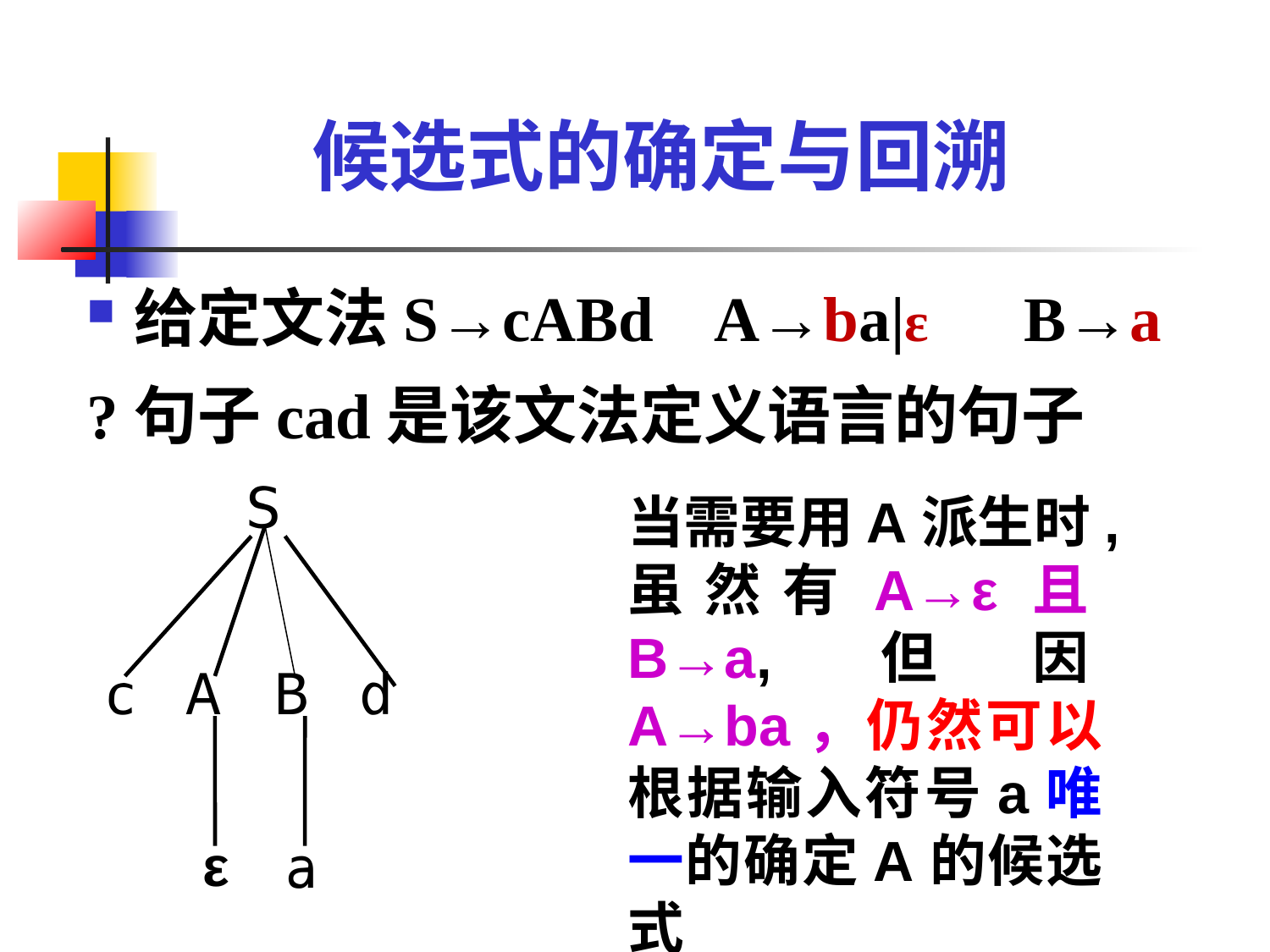

候选式的确定与回溯
给定文法S→cABd    A→ba|ε      B→a
?句子cad是该文法定义语言的句子
S

c   A   B	d
当需要用A派生时,虽然有A→ε且B→a,但因A→ba，仍然可以根据输入符号a唯一的确定A的候选式

ε

a